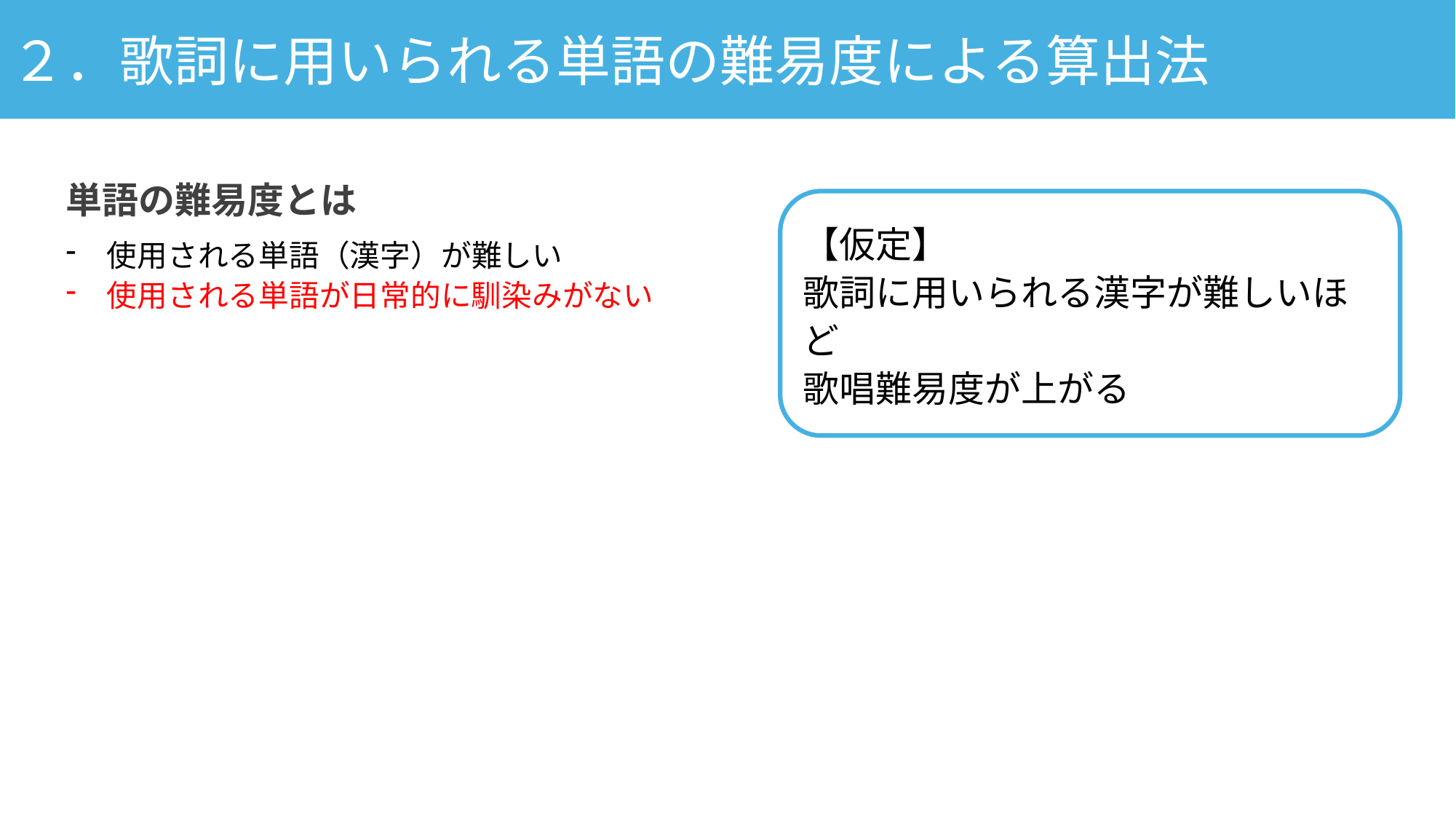

２．歌詞に用いられる単語の難易度による算出法
単語の難易度とは
【仮定】
歌詞に用いられる漢字が難しいほど
歌唱難易度が上がる
使用される単語（漢字）が難しい
使用される単語が日常的に馴染みがない